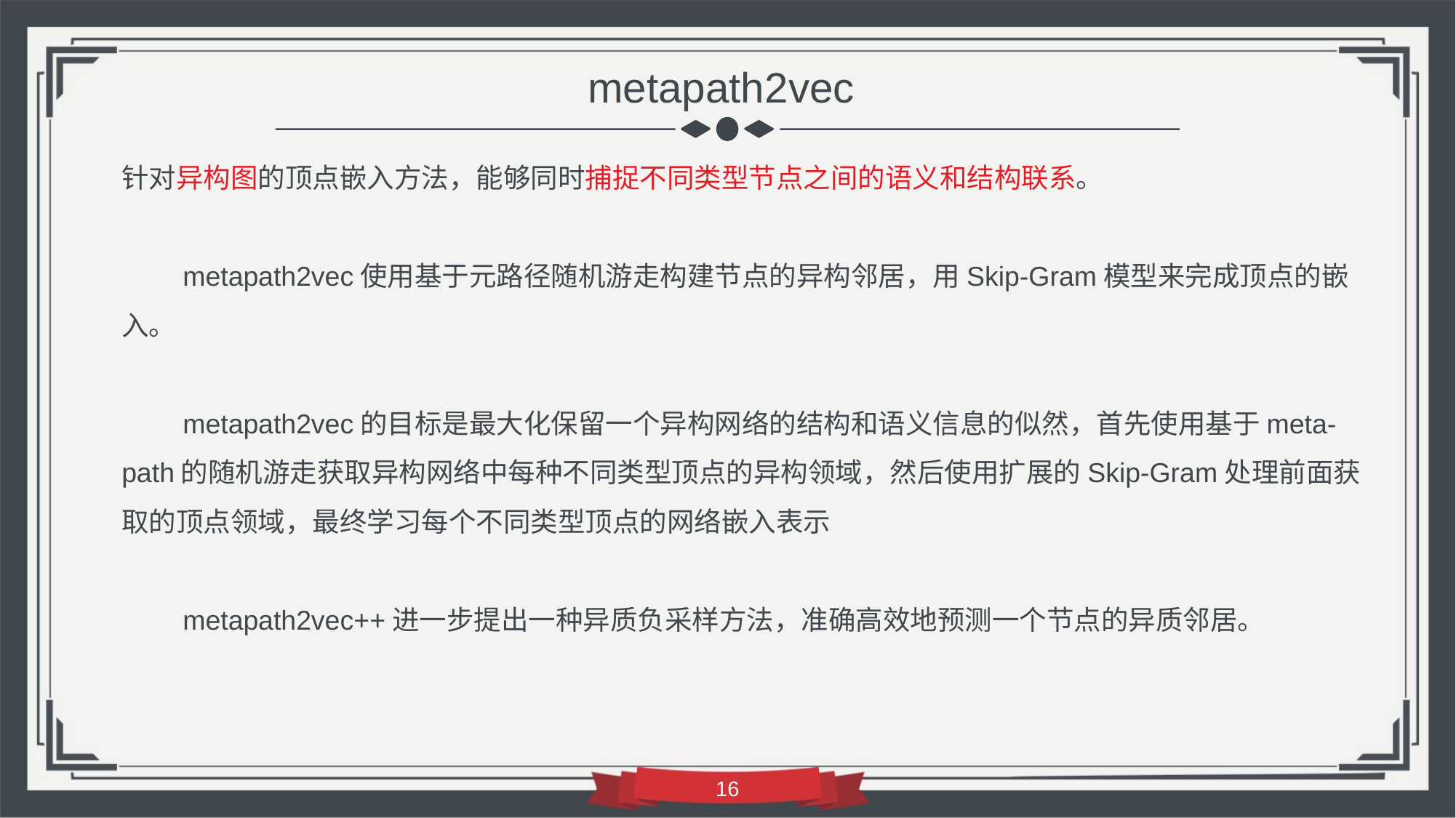

metapath2vec

针对异构图的顶点嵌入方法，能够同时捕捉不同类型节点之间的语义和结构联系。

        metapath2vec使用基于元路径随机游走构建节点的异构邻居，用Skip-Gram模型来完成顶点的嵌入。

        metapath2vec的目标是最大化保留一个异构网络的结构和语义信息的似然，首先使用基于meta-path的随机游走获取异构网络中每种不同类型顶点的异构领域，然后使用扩展的Skip-Gram处理前面获取的顶点领域，最终学习每个不同类型顶点的网络嵌入表示

        metapath2vec++进一步提出一种异质负采样方法，准确高效地预测一个节点的异质邻居。